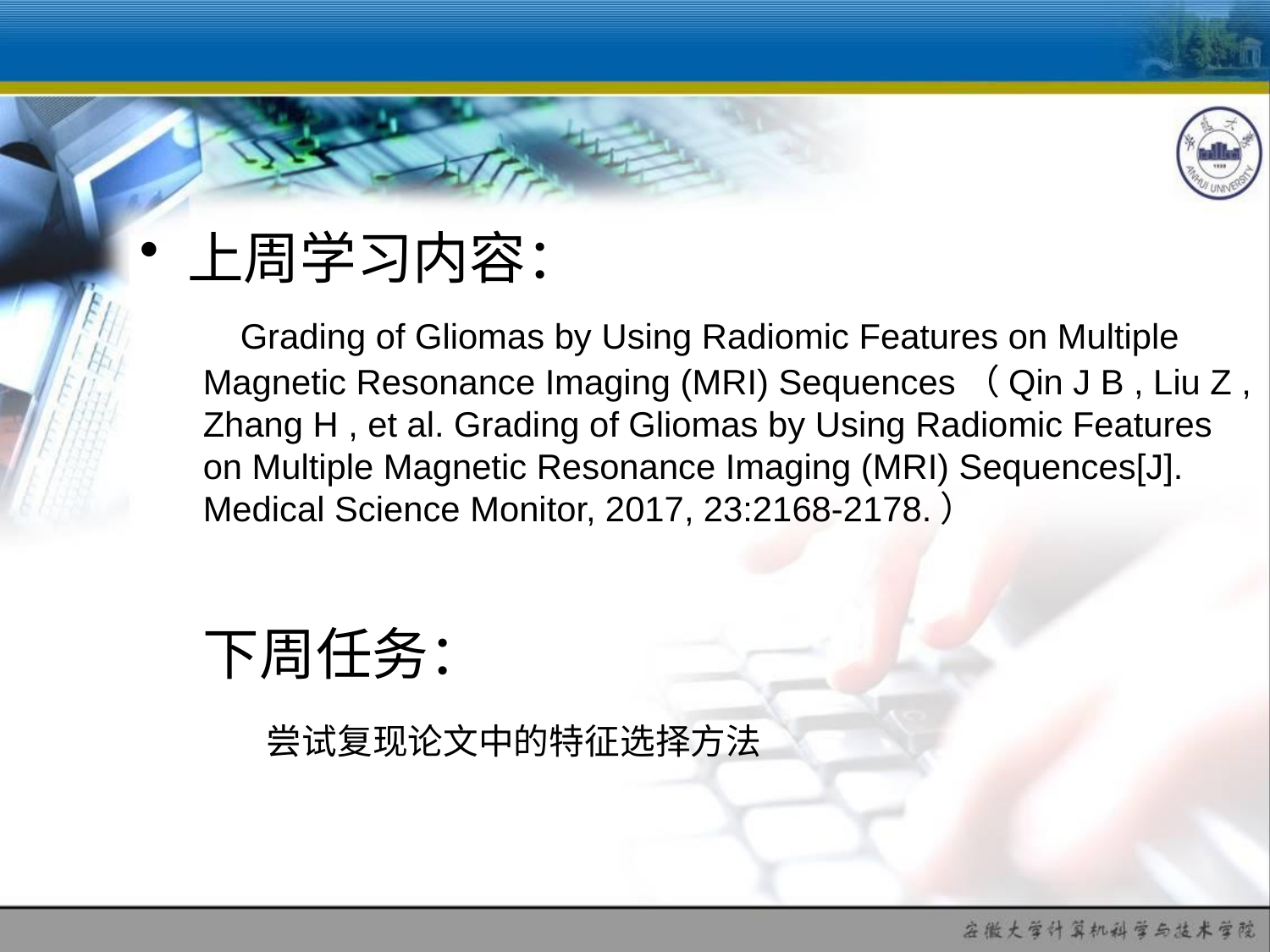

#
上周学习内容：
   Grading of Gliomas by Using Radiomic Features on Multiple Magnetic Resonance Imaging (MRI) Sequences（Qin J B , Liu Z , Zhang H , et al. Grading of Gliomas by Using Radiomic Features on Multiple Magnetic Resonance Imaging (MRI) Sequences[J]. Medical Science Monitor, 2017, 23:2168-2178.）

下周任务：
	尝试复现论文中的特征选择方法